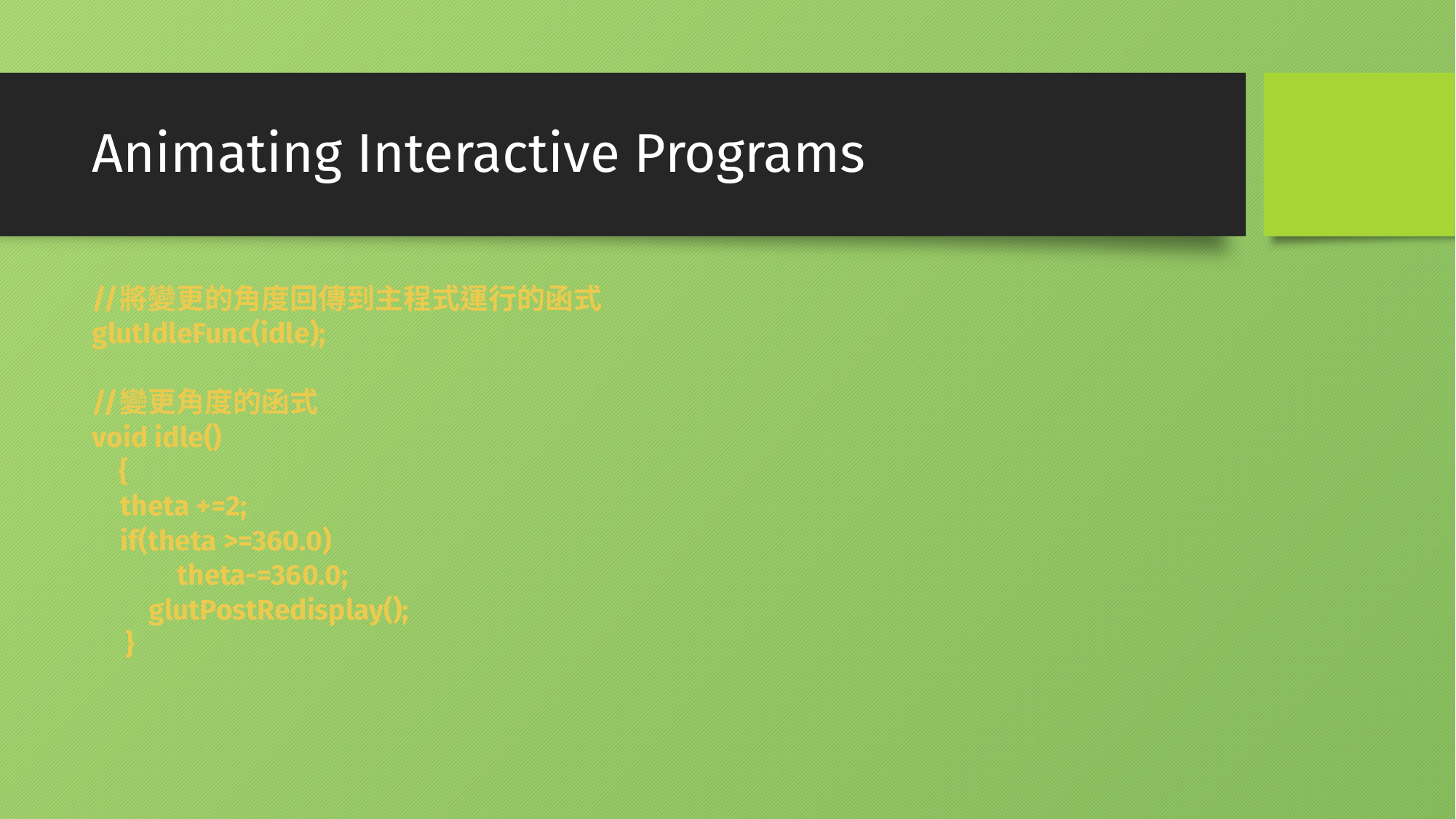

# Animating Interactive Programs
//將變更的角度回傳到主程式運行的函式
glutIdleFunc(idle);

//變更角度的函式
void idle()
    {
    	theta +=2;
    	if(theta >=360.0)
         		theta-=360.0;
     	glutPostRedisplay();
     }